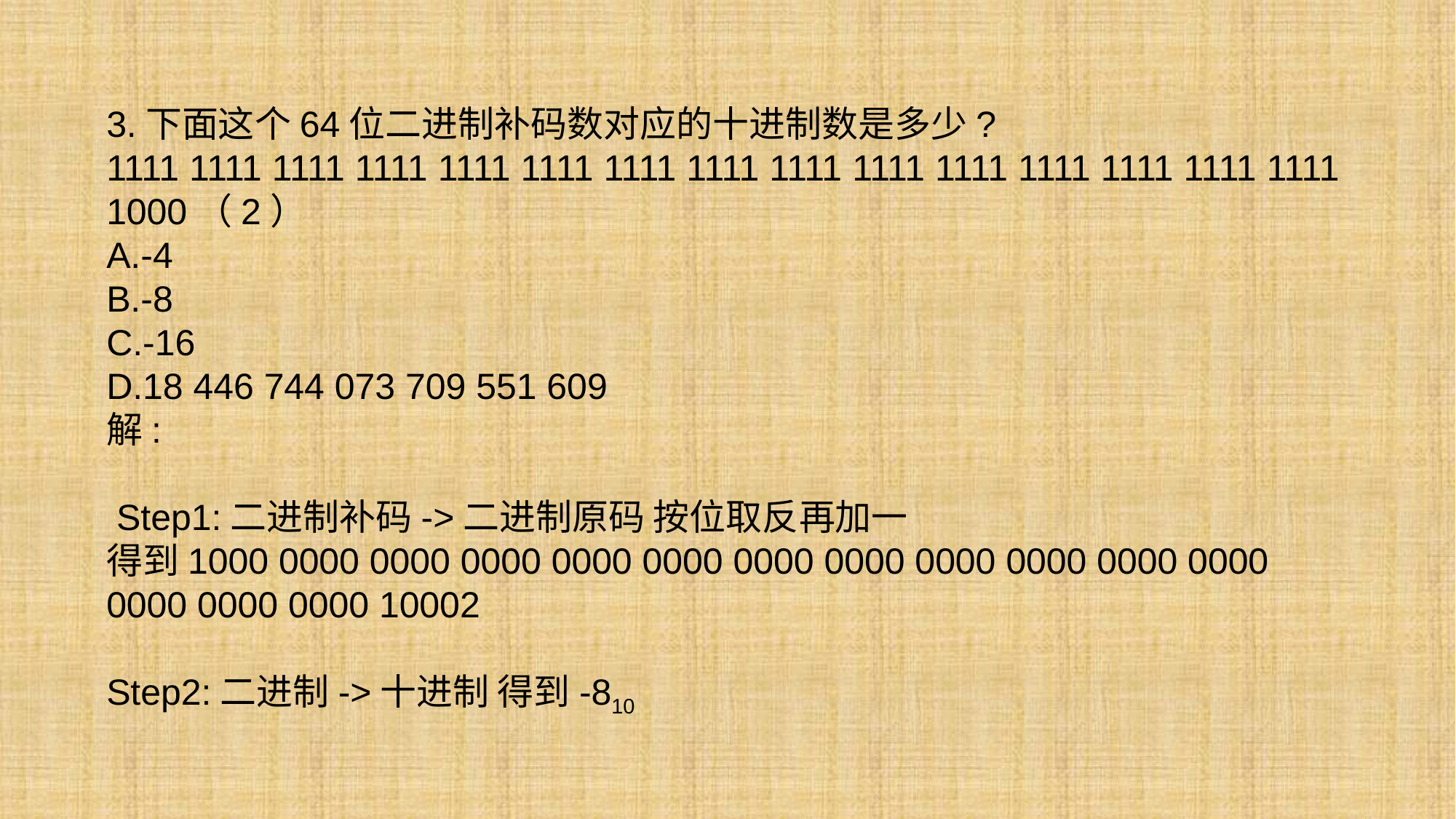

3.下面这个64位二进制补码数对应的十进制数是多少?
1111 1111 1111 1111 1111 1111 1111 1111 1111 1111 1111 1111 1111 1111 1111 1000（2）
A.-4
B.-8
C.-16
D.18 446 744 073 709 551 609
解:

 Step1:二进制补码->二进制原码 按位取反再加一
得到1000 0000 0000 0000 0000 0000 0000 0000 0000 0000 0000 0000 0000 0000 0000 10002

Step2:二进制->十进制 得到-810